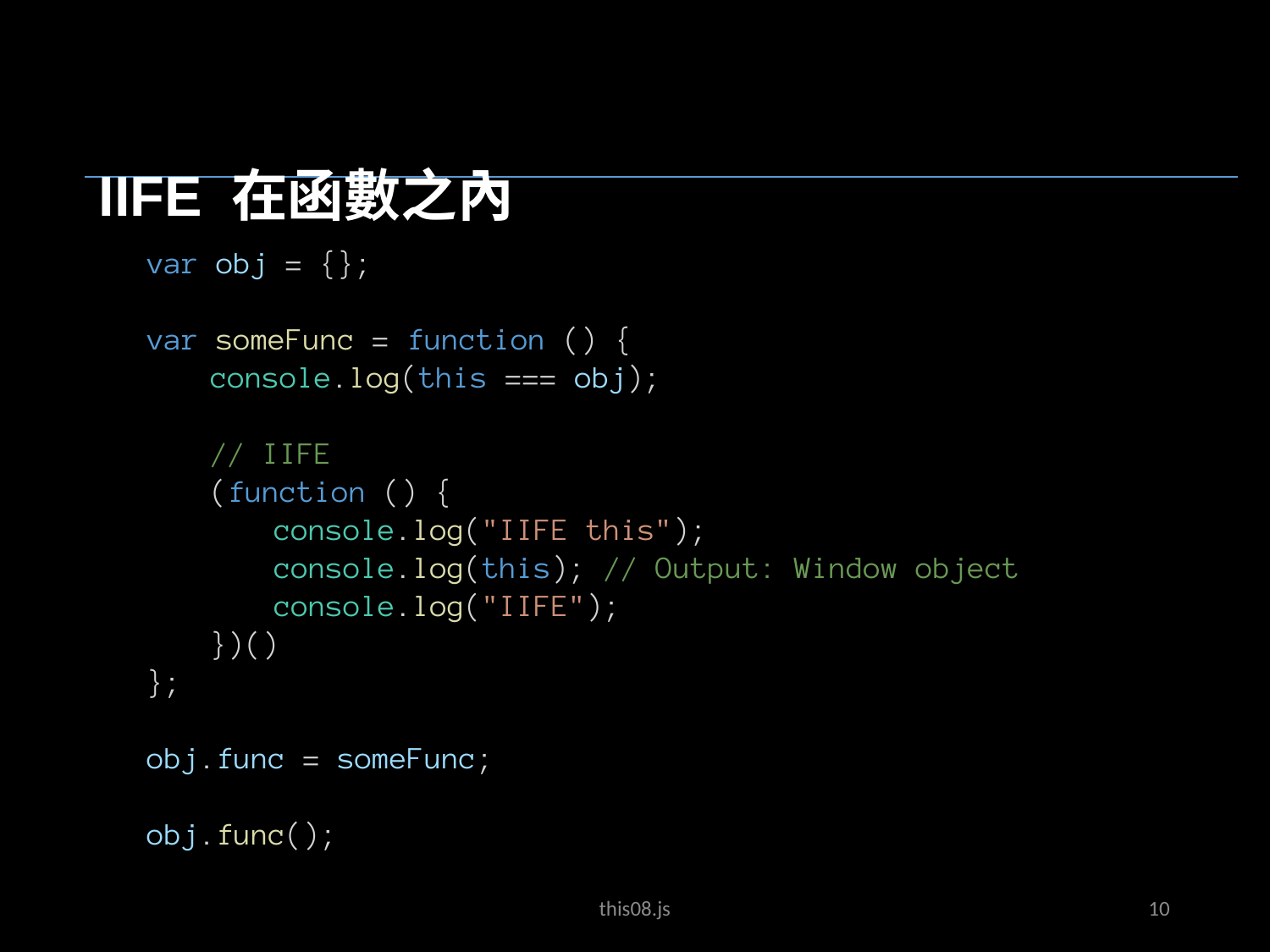

IIFE 在函數之內
var obj = {};
var someFunc = function () {
console.log(this === obj);
// IIFE
(function () {
console.log("IIFE this");
console.log(this); // Output: Window object
console.log("IIFE");
})()
};
obj.func = someFunc;
obj.func();
this08.js
10